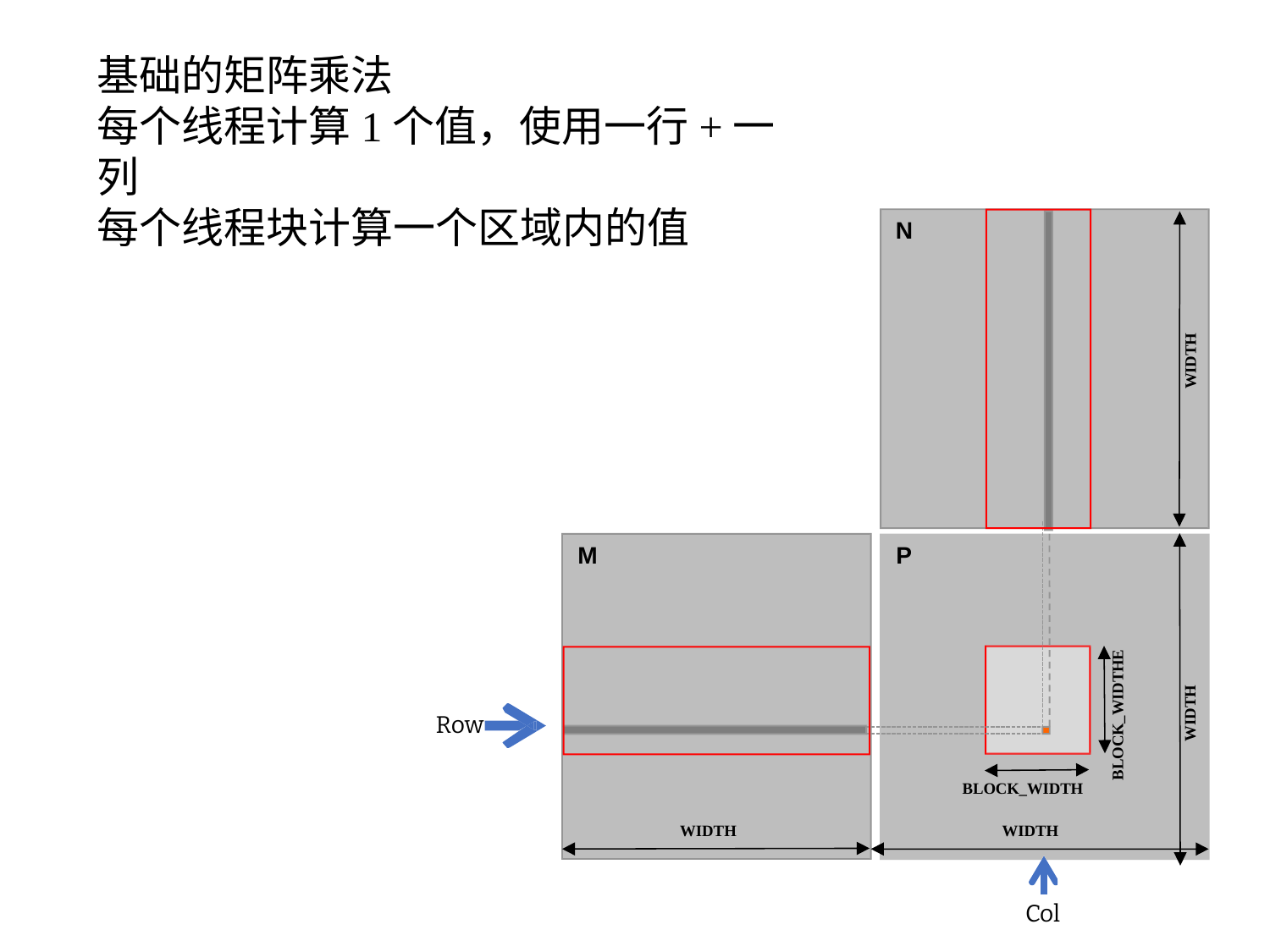

基础的矩阵乘法
每个线程计算1个值，使用一行+一列
每个线程块计算一个区域内的值

N
WIDTH

M
P
BLOCK_WIDTHE
WIDTH

Row
BLOCK_WIDTH
WIDTH
WIDTH
Col